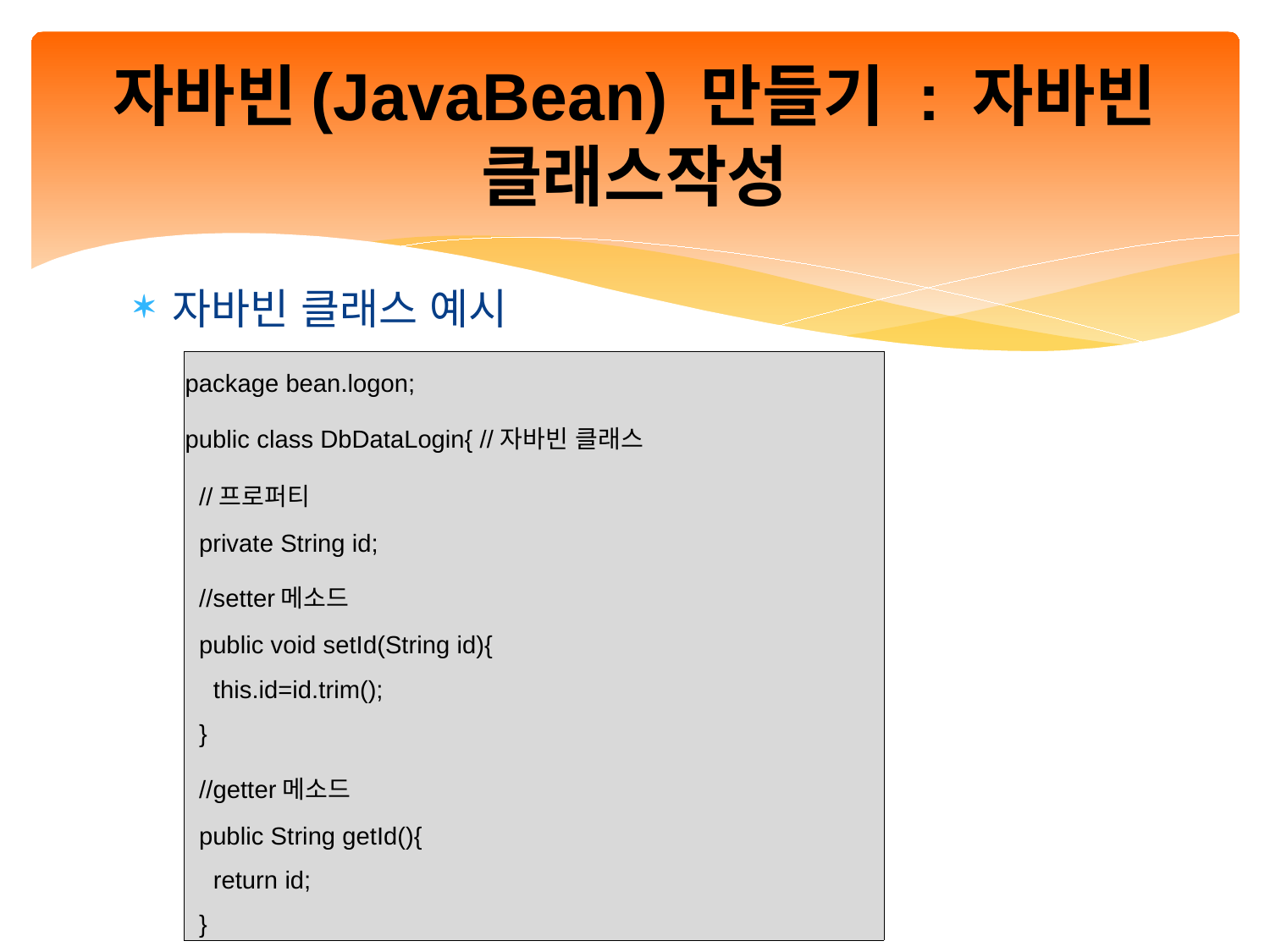

# 자바빈(JavaBean) 만들기 : 자바빈 클래스작성
자바빈 클래스 예시
| package bean.logon; public class DbDataLogin{ //자바빈 클래스 //프로퍼티 private String id; //setter메소드 public void setId(String id){ this.id=id.trim(); } //getter메소드 public String getId(){ return id; } |
| --- |